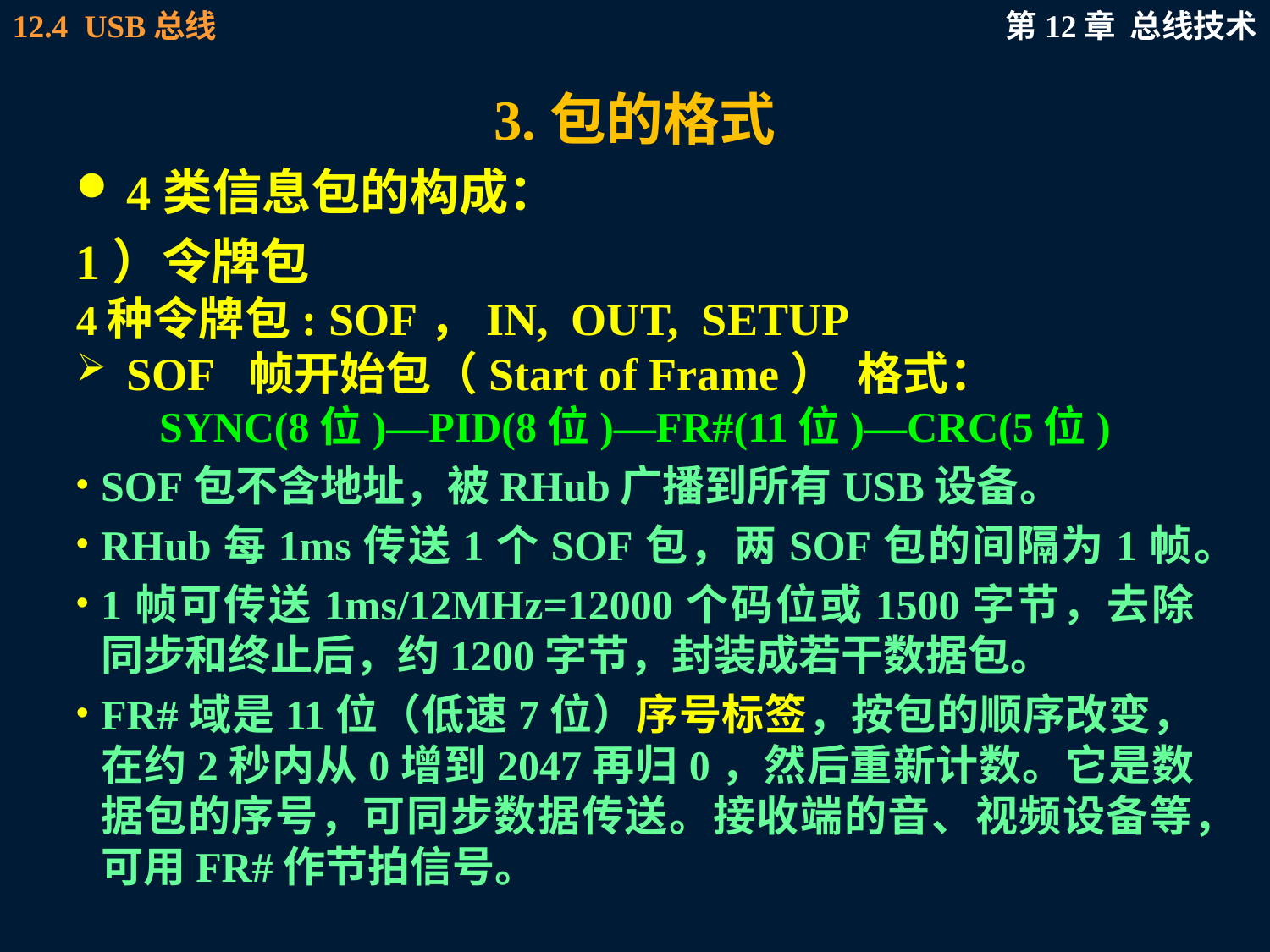

# 3.包的格式
4类信息包的构成：
1）令牌包
4种令牌包: SOF，IN,  OUT,  SETUP
SOF  帧开始包（Start of Frame）  格式：
SYNC(8位)—PID(8位)—FR#(11位)—CRC(5位)
SOF包不含地址，被RHub广播到所有USB设备。
RHub每1ms传送1个SOF包，两SOF包的间隔为1帧。
1帧可传送1ms/12MHz=12000个码位或1500字节，去除同步和终止后，约1200字节，封装成若干数据包。
FR#域是11位（低速7位）序号标签，按包的顺序改变，在约2秒内从0增到2047再归0，然后重新计数。它是数据包的序号，可同步数据传送。接收端的音、视频设备等，可用FR#作节拍信号。